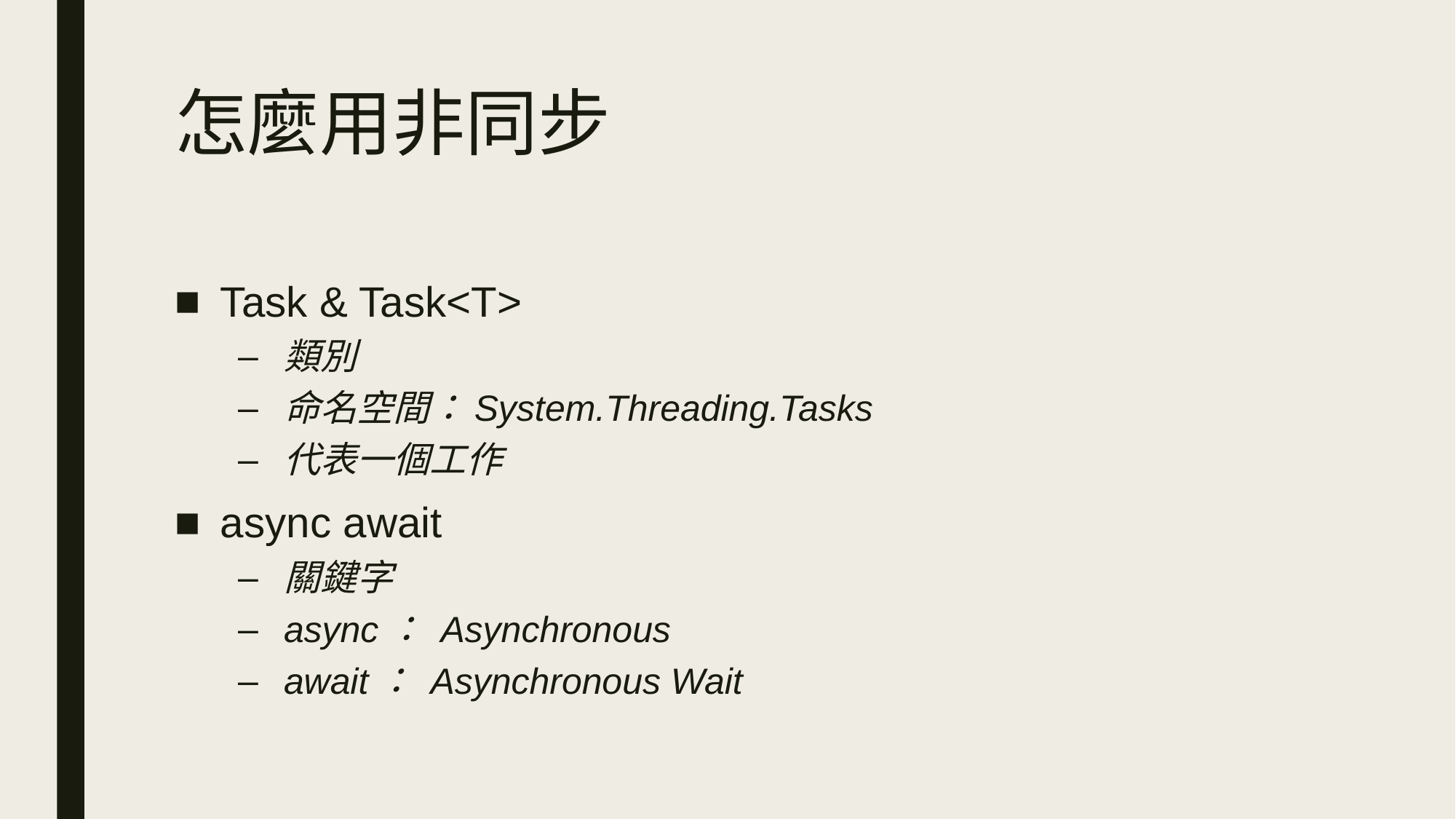

# 怎麼用非同步
Task & Task<T>
類別
命名空間：System.Threading.Tasks
代表一個工作
async await
關鍵字
async： Asynchronous
await： Asynchronous Wait